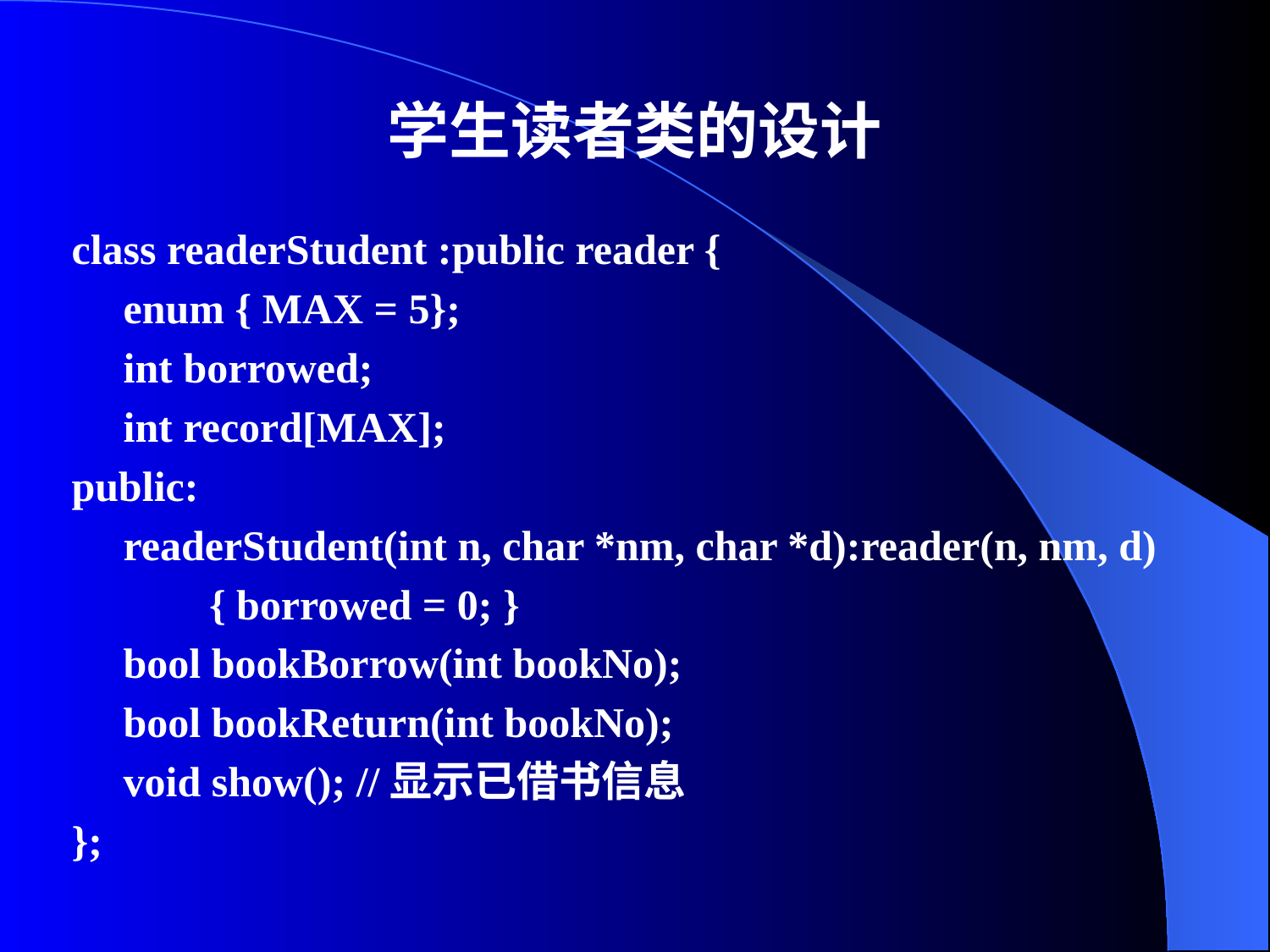

# 学生读者类的设计
class readerStudent :public reader {
	enum { MAX = 5};
	int borrowed;
	int record[MAX];
public:
	readerStudent(int n, char *nm, char *d):reader(n, nm, d)
             { borrowed = 0; }
	bool bookBorrow(int bookNo);
	bool bookReturn(int bookNo);
	void show(); //显示已借书信息
};